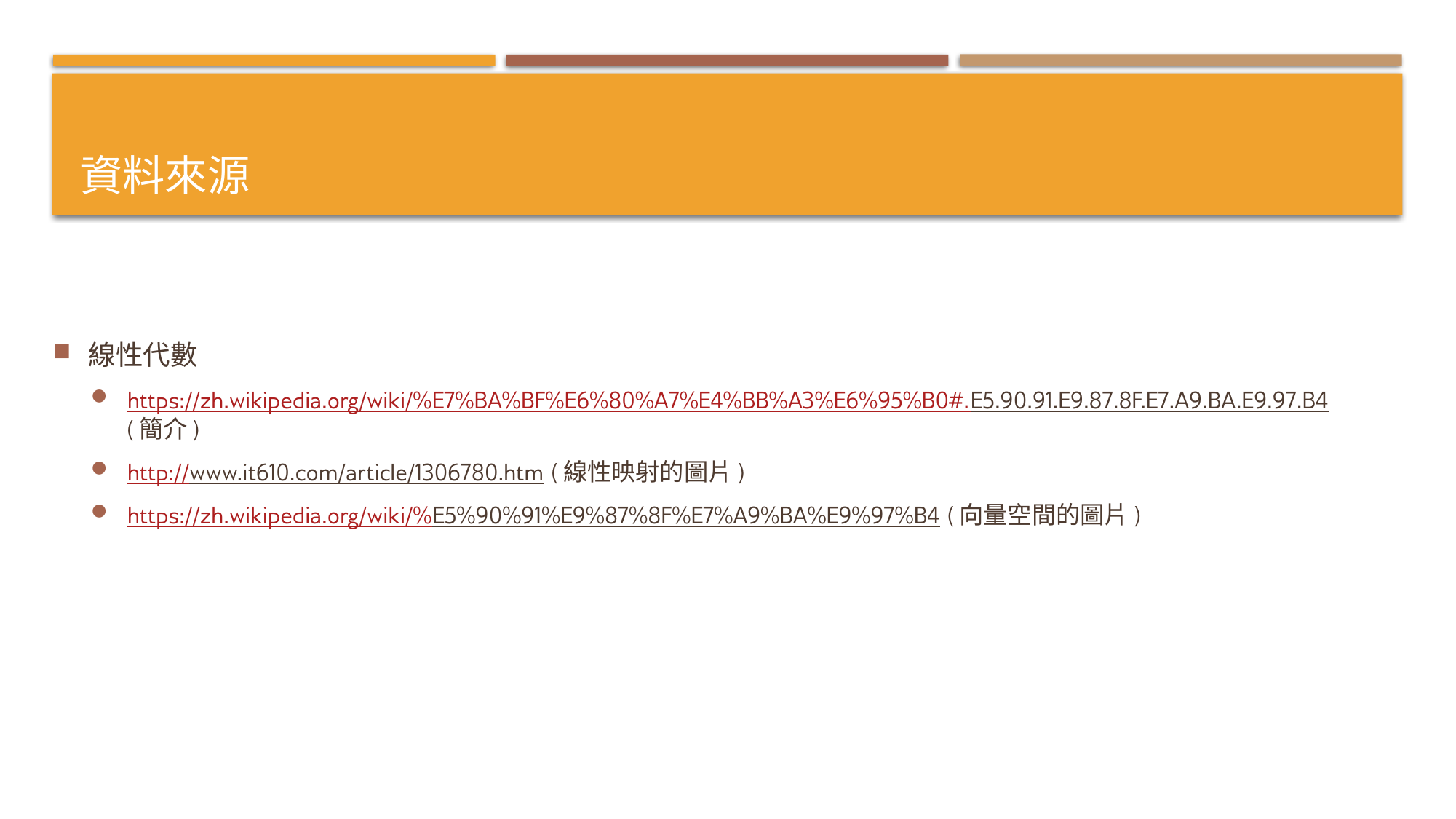

# 資料來源
線性代數
https://zh.wikipedia.org/wiki/%E7%BA%BF%E6%80%A7%E4%BB%A3%E6%95%B0#.E5.90.91.E9.87.8F.E7.A9.BA.E9.97.B4  (簡介)
http://www.it610.com/article/1306780.htm (線性映射的圖片)
https://zh.wikipedia.org/wiki/%E5%90%91%E9%87%8F%E7%A9%BA%E9%97%B4 (向量空間的圖片)